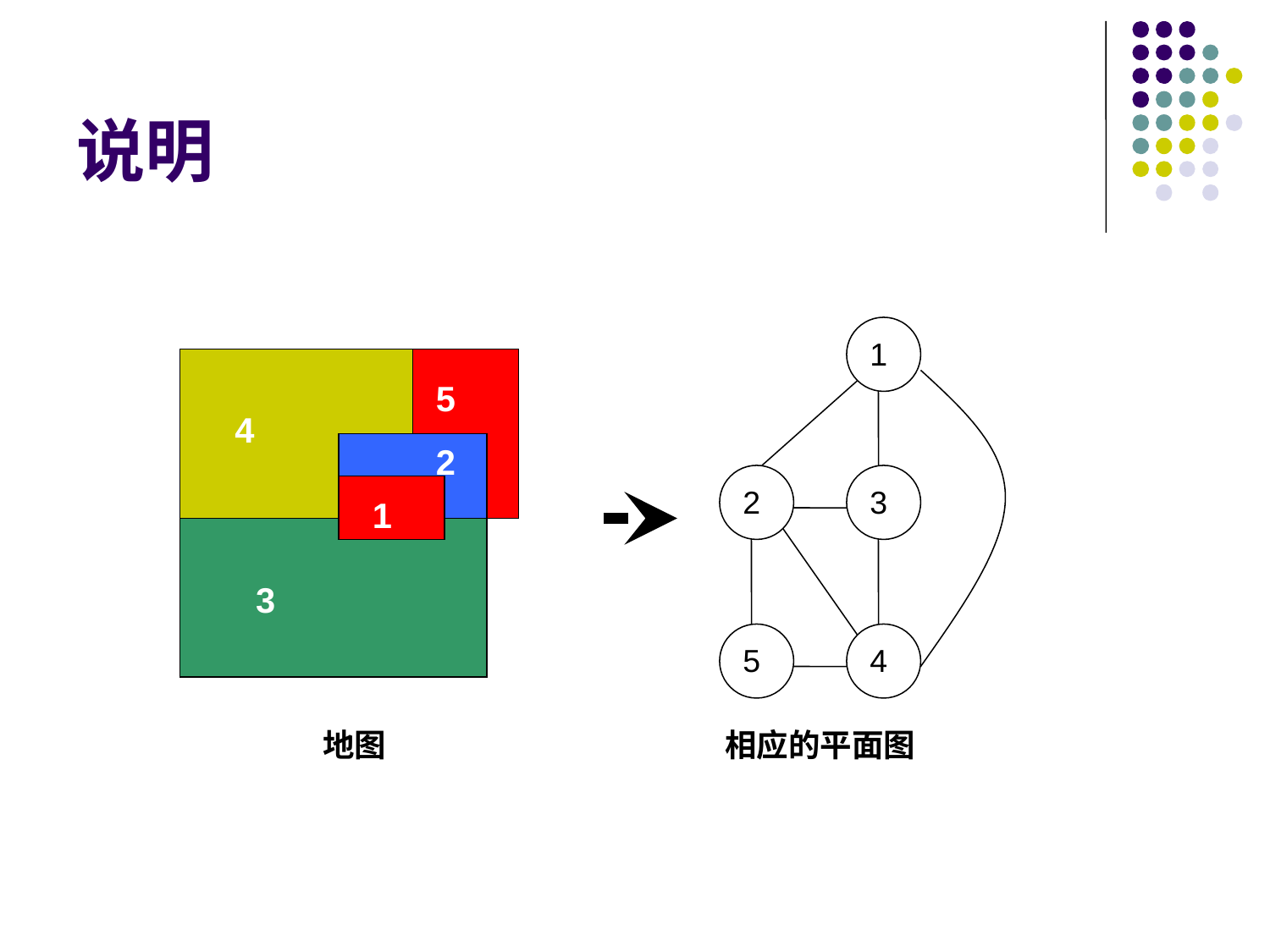

# 说明

1

2

3

5

4

5
4

2

1

3

地图
相应的平面图